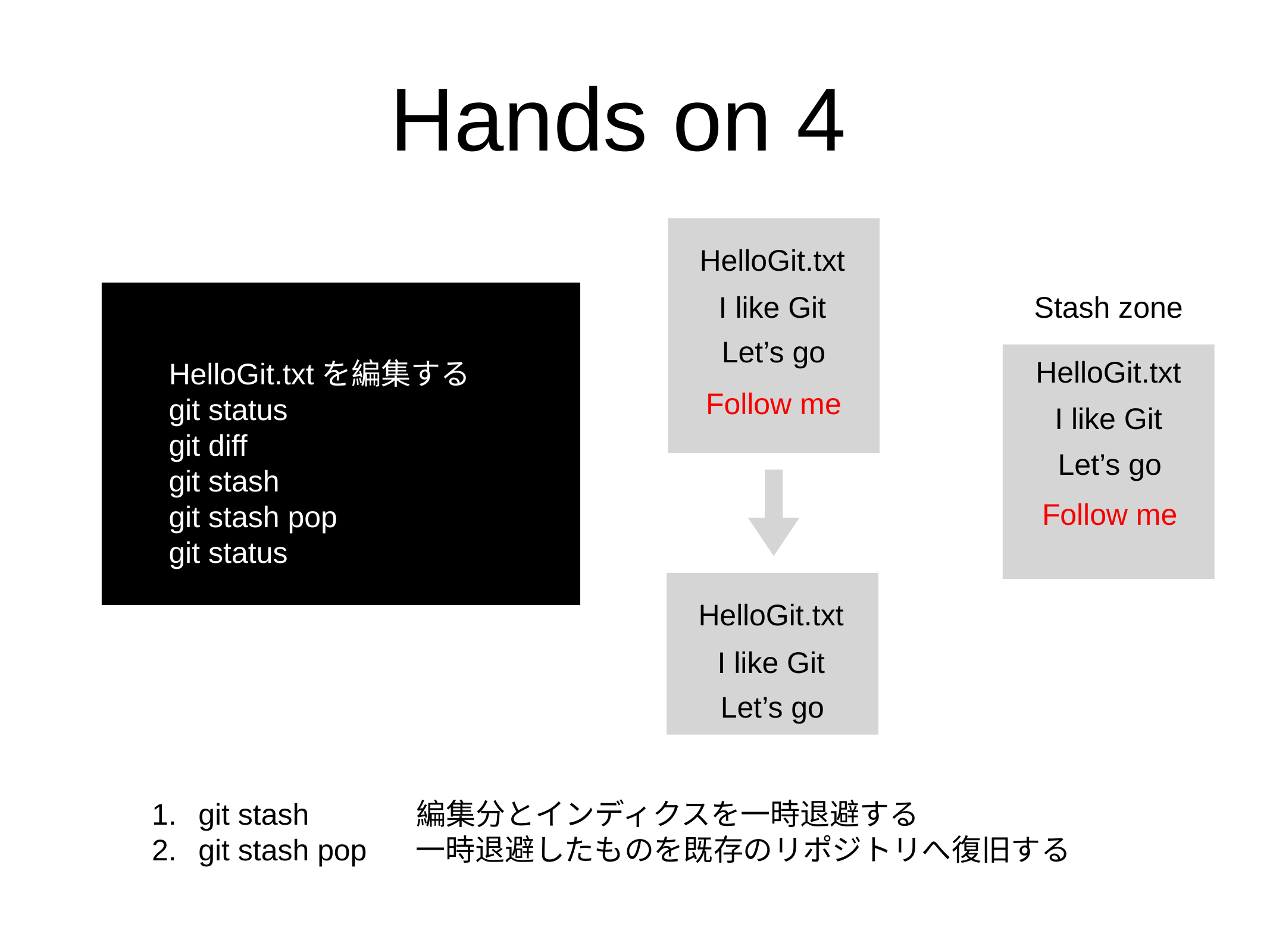

Hands on 4

HelloGit.txt

I like Git
Stash zone
HelloGit.txtを編集する
git status
git diff
git stash
git stash pop
git status
Let’s go

HelloGit.txt
Follow me
I like Git
Let’s go

Follow me

HelloGit.txt
I like Git
Let’s go
git stash            編集分とインディクスを一時退避する
git stash pop     一時退避したものを既存のリポジトリへ復旧する